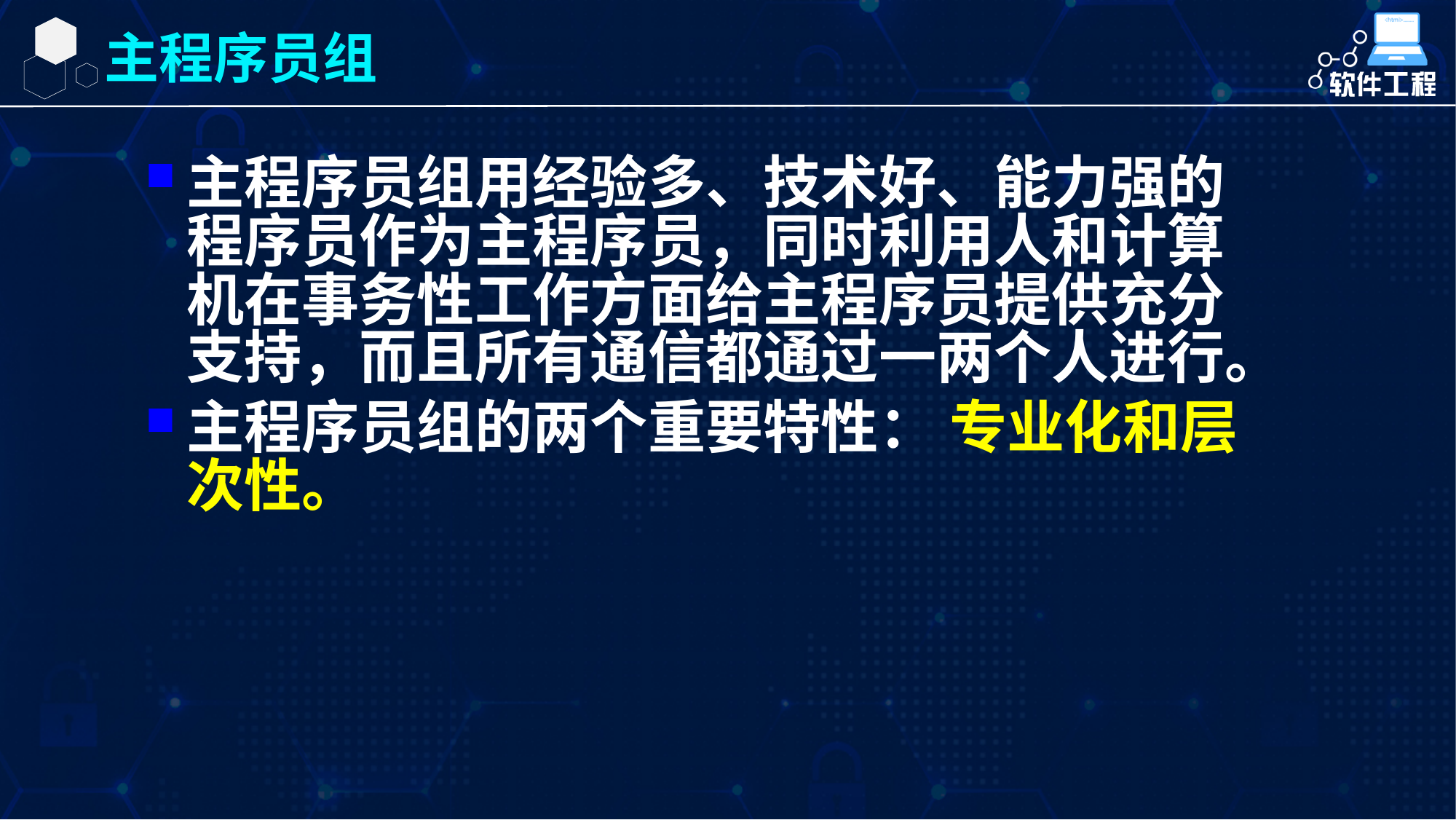

主程序员组
主程序员组用经验多、技术好、能力强的程序员作为主程序员，同时利用人和计算机在事务性工作方面给主程序员提供充分支持，而且所有通信都通过一两个人进行。
主程序员组的两个重要特性： 专业化和层次性。